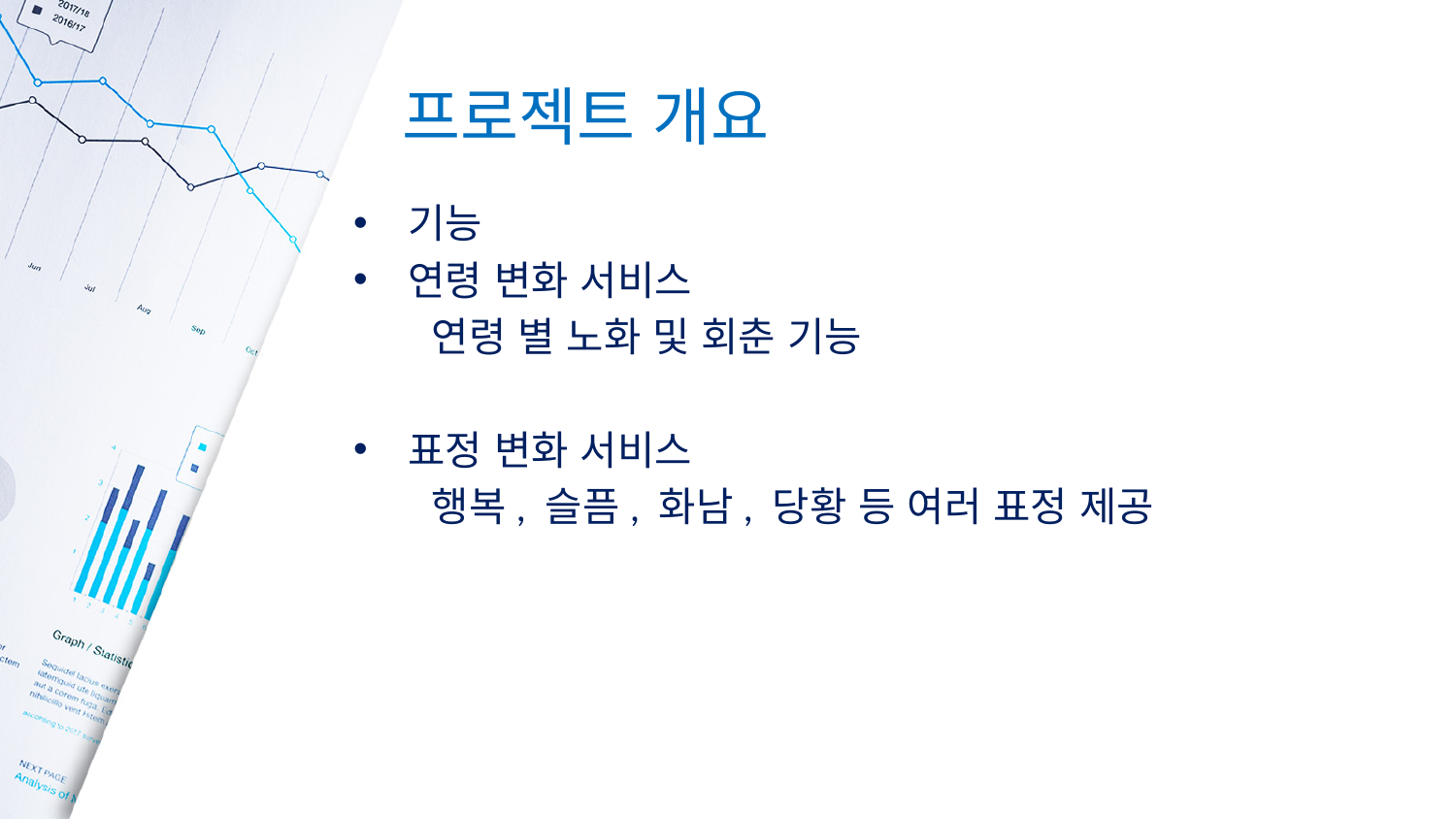

# 프로젝트 개요
기능
연령 변화 서비스
      연령 별 노화 및 회춘 기능

표정 변화 서비스
      행복, 슬픔, 화남, 당황 등 여러 표정 제공